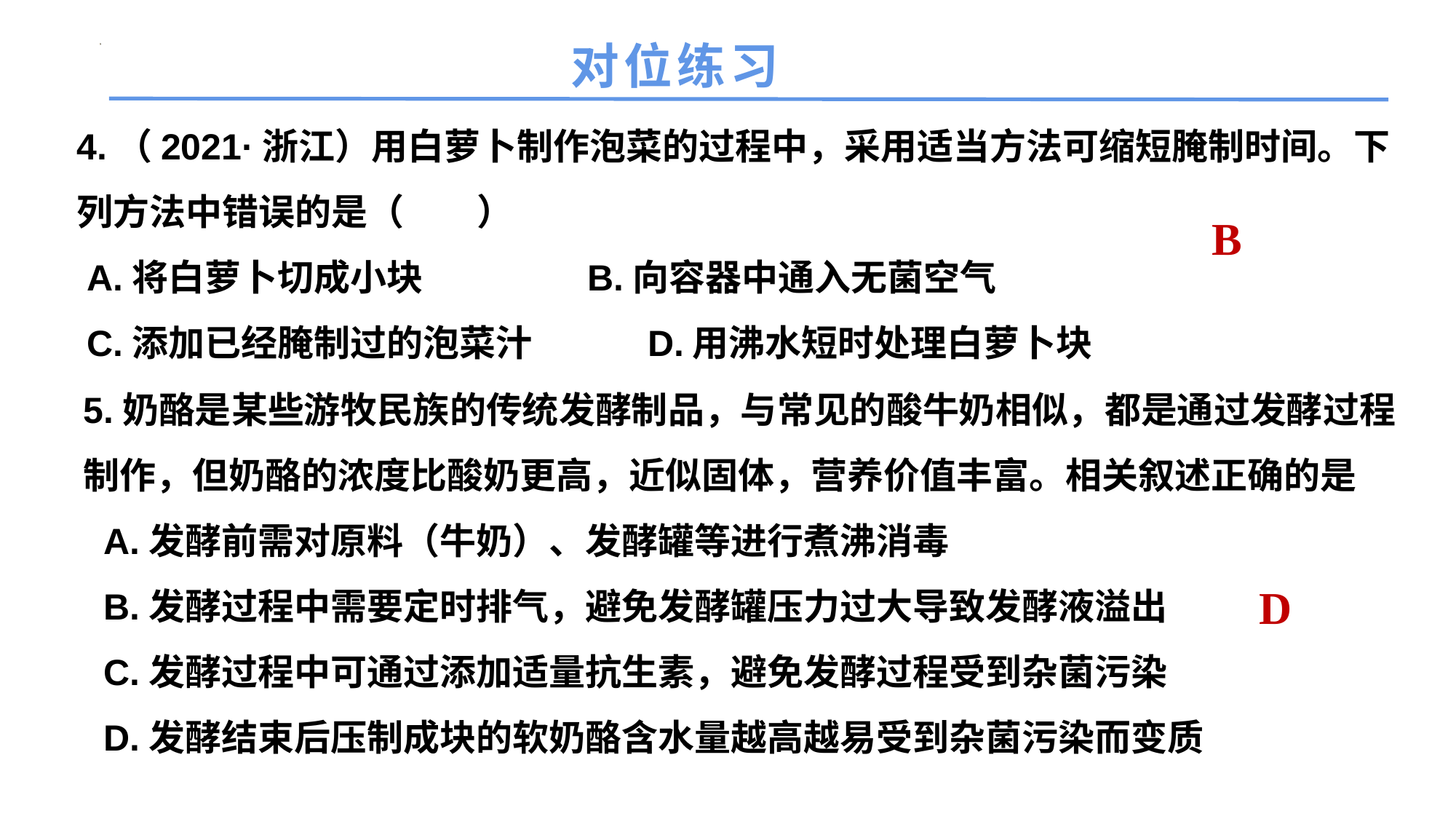

对位练习
4.（2021·浙江）用白萝卜制作泡菜的过程中，采用适当方法可缩短腌制时间。下列方法中错误的是（　　）
 A.将白萝卜切成小块	        B.向容器中通入无菌空气
 C.添加已经腌制过的泡菜汁	  D.用沸水短时处理白萝卜块
B
5.奶酪是某些游牧民族的传统发酵制品，与常见的酸牛奶相似，都是通过发酵过程制作，但奶酪的浓度比酸奶更高，近似固体，营养价值丰富。相关叙述正确的是
  A.发酵前需对原料（牛奶）、发酵罐等进行煮沸消毒
  B.发酵过程中需要定时排气，避免发酵罐压力过大导致发酵液溢出
  C.发酵过程中可通过添加适量抗生素，避免发酵过程受到杂菌污染
  D.发酵结束后压制成块的软奶酪含水量越高越易受到杂菌污染而变质
D